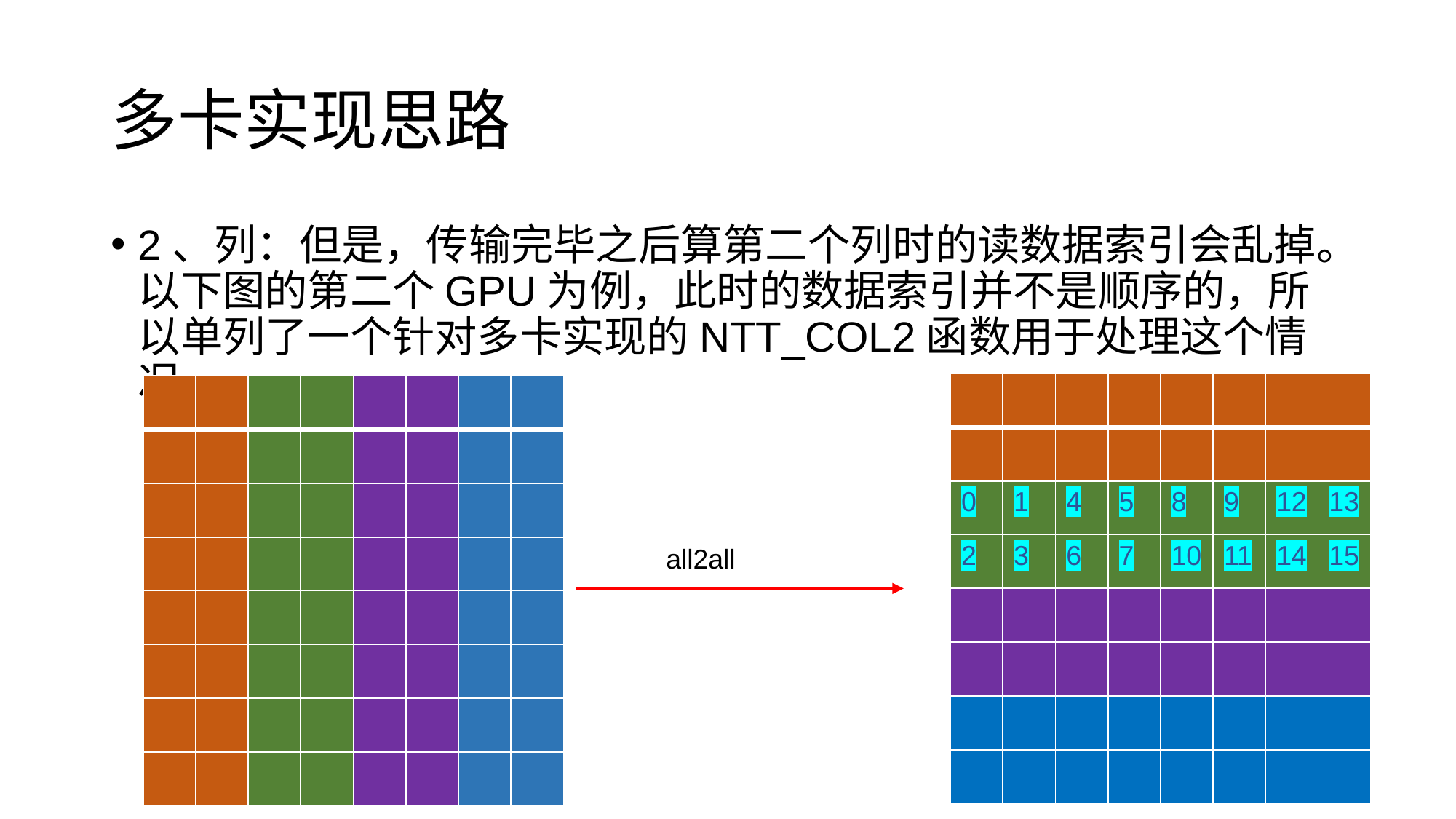

# 多卡实现思路
2、列：但是，传输完毕之后算第二个列时的读数据索引会乱掉。以下图的第二个GPU为例，此时的数据索引并不是顺序的，所以单列了一个针对多卡实现的NTT_COL2函数用于处理这个情况。
|  |  |  |  |  |  |  |  |
| --- | --- | --- | --- | --- | --- | --- | --- |
|  |  |  |  |  |  |  |  |
| 0 | 1 | 4 | 5 | 8 | 9 | 12 | 13 |
| 2 | 3 | 6 | 7 | 10 | 11 | 14 | 15 |
|  |  |  |  |  |  |  |  |
|  |  |  |  |  |  |  |  |
|  |  |  |  |  |  |  |  |
|  |  |  |  |  |  |  |  |
|  |  |  |  |  |  |  |  |
| --- | --- | --- | --- | --- | --- | --- | --- |
|  |  |  |  |  |  |  |  |
|  |  |  |  |  |  |  |  |
|  |  |  |  |  |  |  |  |
|  |  |  |  |  |  |  |  |
|  |  |  |  |  |  |  |  |
|  |  |  |  |  |  |  |  |
|  |  |  |  |  |  |  |  |
all2all